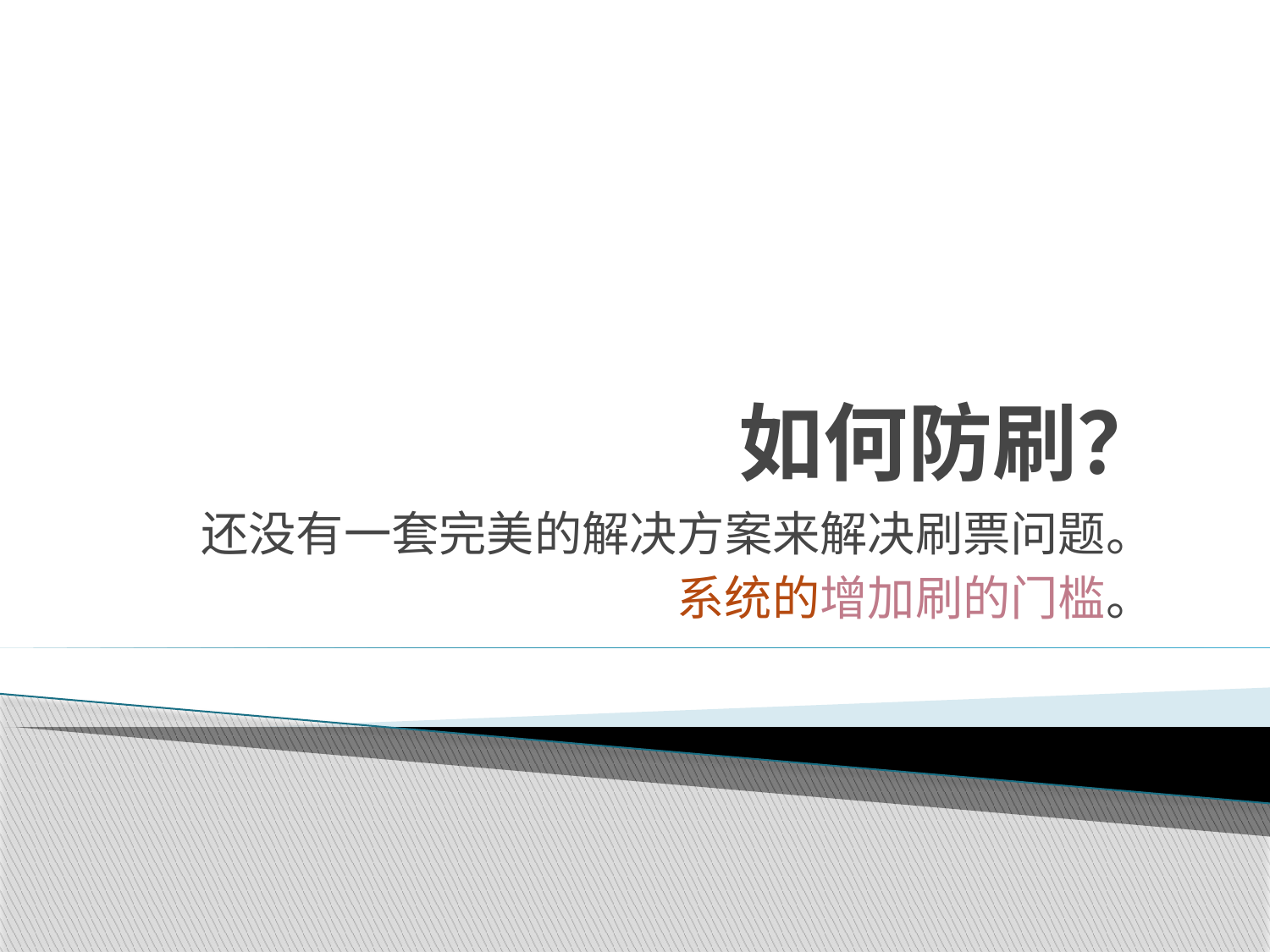

# 如何防刷？
还没有一套完美的解决方案来解决刷票问题。
系统的增加刷的门槛。